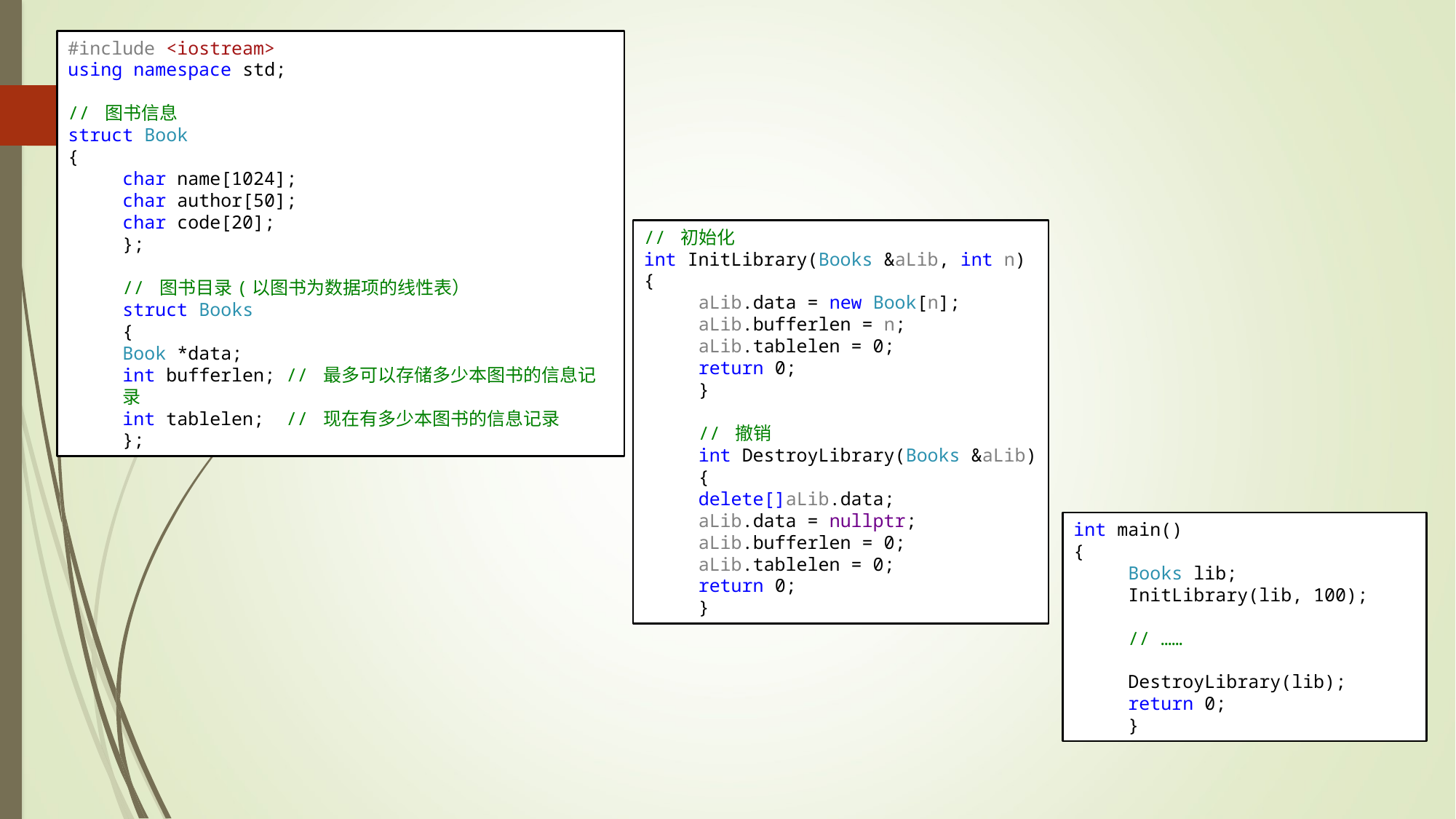

#include <iostream>
using namespace std;

// 图书信息
struct Book
{
char name[1024];
char author[50];
char code[20];
};

// 图书目录(以图书为数据项的线性表）
struct Books
{
Book *data;
int bufferlen; // 最多可以存储多少本图书的信息记录
int tablelen;  // 现在有多少本图书的信息记录
};
// 初始化
int InitLibrary(Books &aLib, int n)
{
aLib.data = new Book[n];
aLib.bufferlen = n;
aLib.tablelen = 0;
return 0;
}

// 撤销
int DestroyLibrary(Books &aLib)
{
delete[]aLib.data;
aLib.data = nullptr;
aLib.bufferlen = 0;
aLib.tablelen = 0;
return 0;
}
int main()
{
Books lib;
InitLibrary(lib, 100);

// ……

DestroyLibrary(lib);
return 0;
}